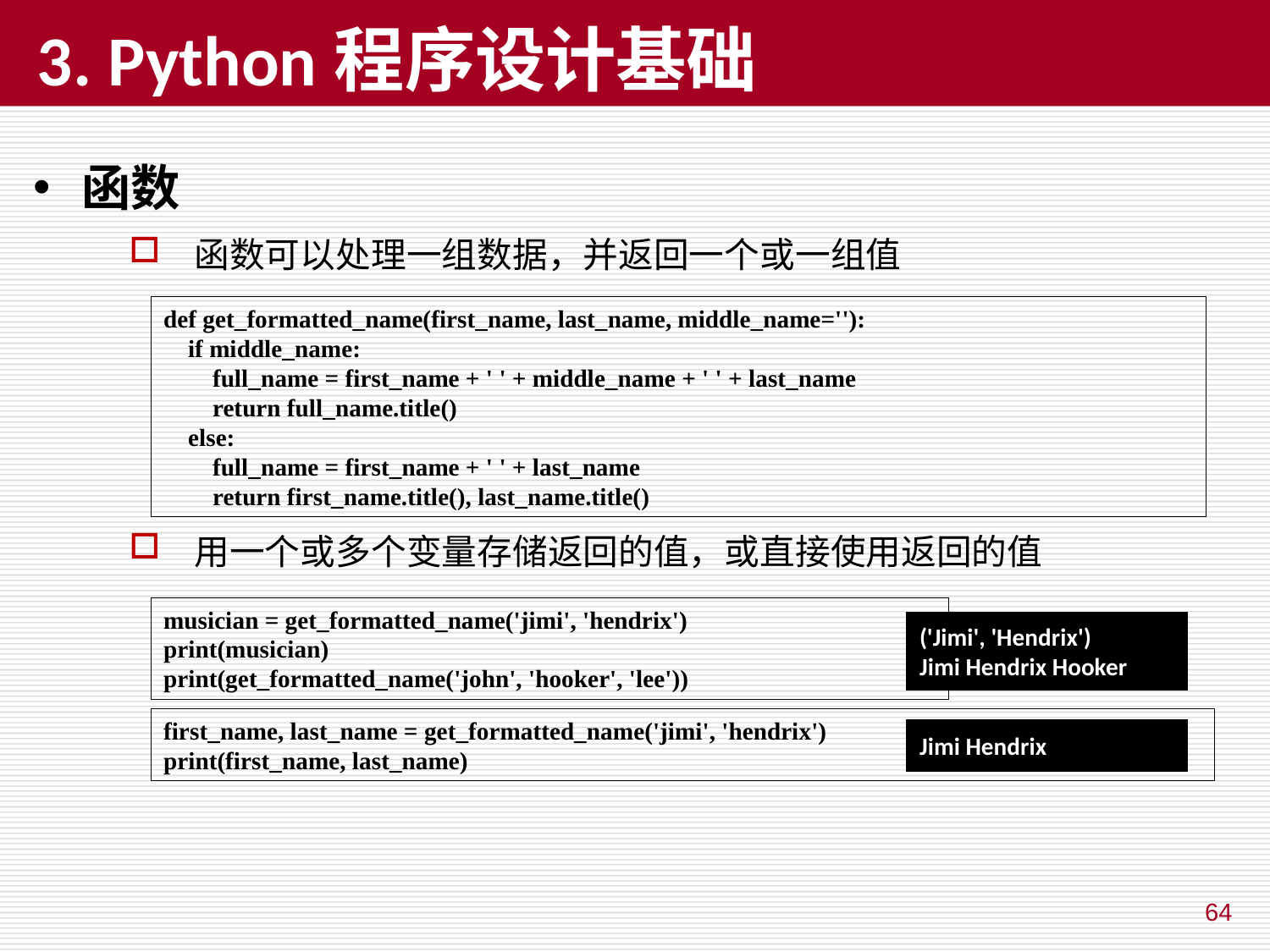

# 3. Python程序设计基础
函数
函数可以处理一组数据，并返回一个或一组值

用一个或多个变量存储返回的值，或直接使用返回的值

def get_formatted_name(first_name, last_name, middle_name=''):
    if middle_name:
        full_name = first_name + ' ' + middle_name + ' ' + last_name
        return full_name.title()
    else:
        full_name = first_name + ' ' + last_name
        return first_name.title(), last_name.title()
musician = get_formatted_name('jimi', 'hendrix')
print(musician)
print(get_formatted_name('john', 'hooker', 'lee'))
('Jimi', 'Hendrix')
Jimi Hendrix Hooker
first_name, last_name = get_formatted_name('jimi', 'hendrix')
print(first_name, last_name)
Jimi Hendrix
64